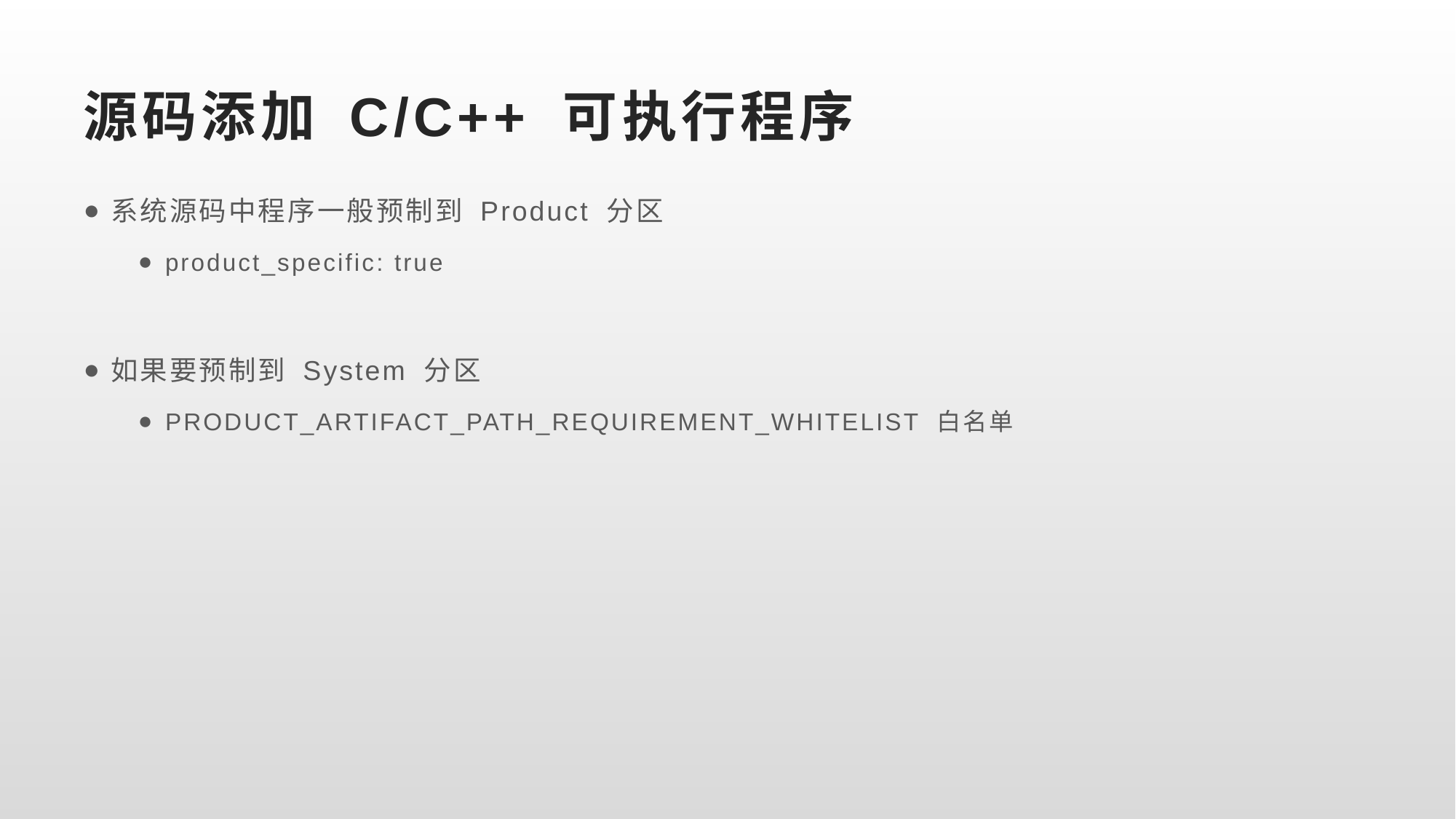

# 源码添加 C/C++ 可执行程序
系统源码中程序一般预制到 Product 分区
product_specific: true

如果要预制到 System 分区
PRODUCT_ARTIFACT_PATH_REQUIREMENT_WHITELIST 白名单